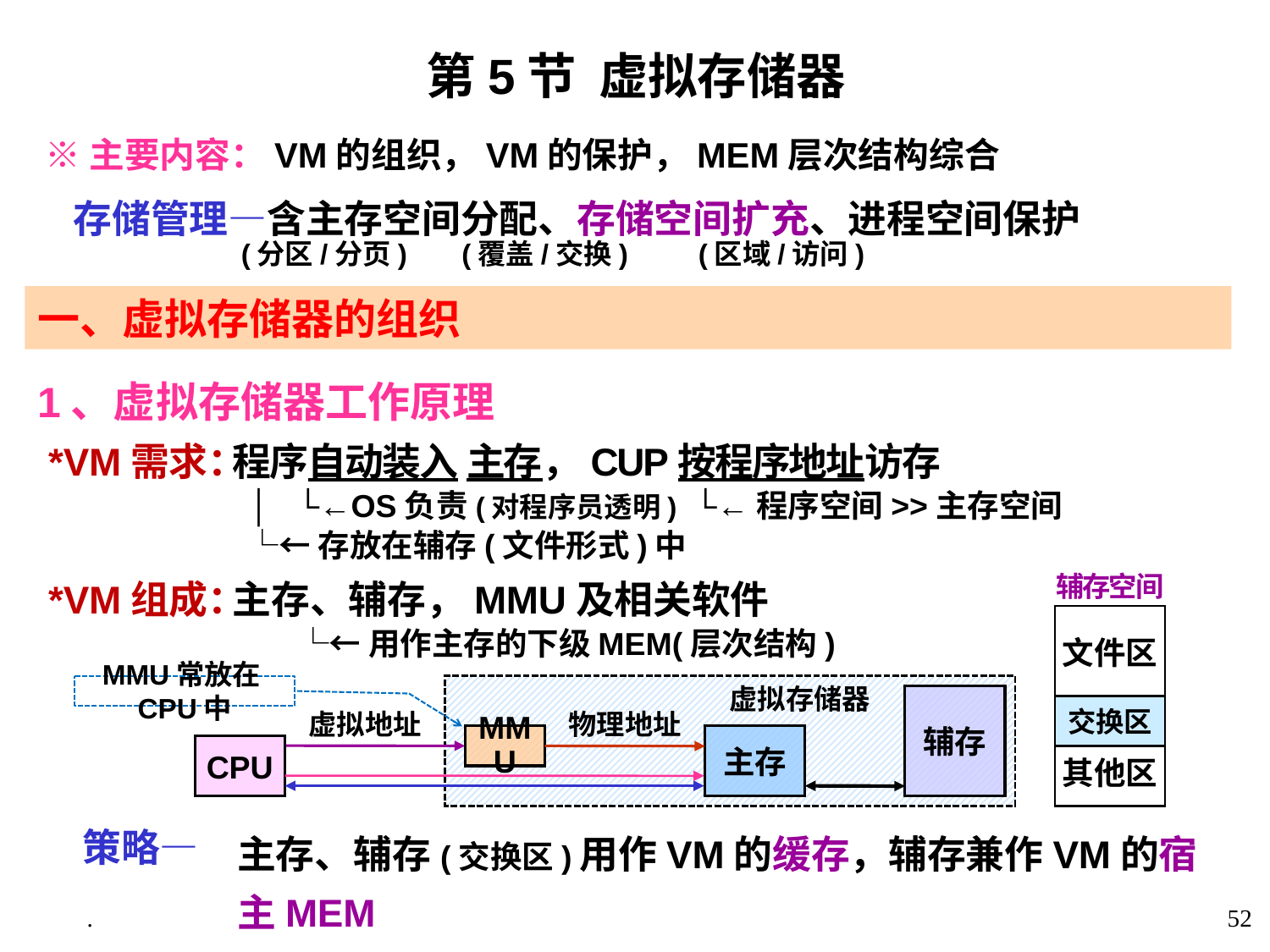

第5节  虚拟存储器
 ※主要内容：VM的组织，VM的保护，MEM层次结构综合
   存储管理—含主存空间分配、存储空间扩充、进程空间保护
                          (分区/分页)       (覆盖/交换)         (区域/访问)
一、虚拟存储器的组织
1、虚拟存储器工作原理
 *VM需求：

 *VM组成：

    策略—
程序自动装入 主存，CUP按程序地址访存
  │   └←OS负责(对程序员透明)  └←程序空间>>主存空间
  └←存放在辅存(文件形式)中
主存、辅存，MMU及相关软件
         └←用作主存的下级MEM(层次结构)
辅存空间

文件区

其他区
交换区
MMU常放在CPU中

虚拟存储器
虚拟地址
CPU
辅存
物理地址
MMU
主存
主存、辅存(交换区)用作VM的缓存，辅存兼作VM的宿主MEM
.
52